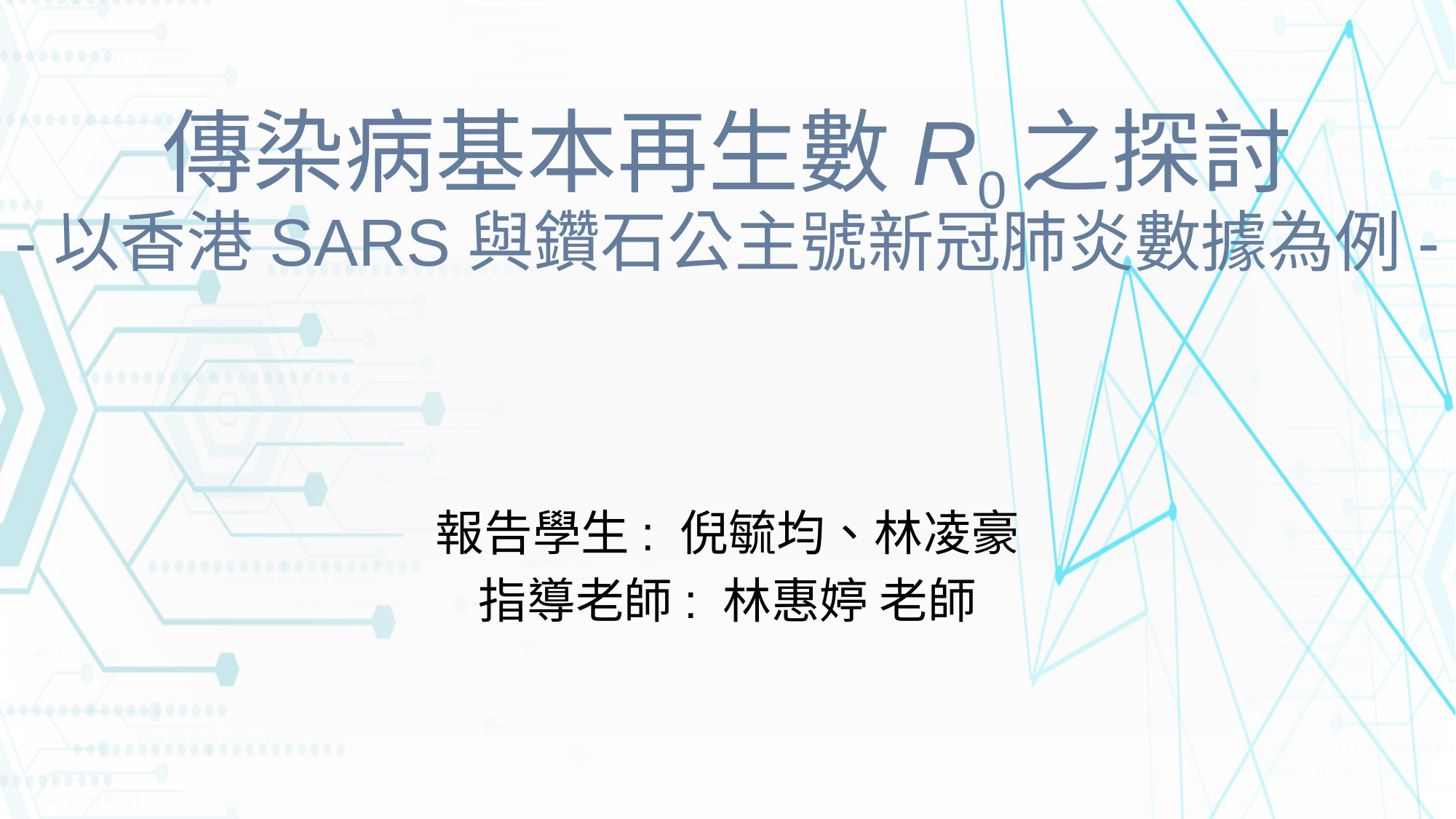

傳染病基本再生數R0之探討
-以香港SARS與鑽石公主號新冠肺炎數據為例-
報告學生: 倪毓均、林凌豪
指導老師: 林惠婷 老師